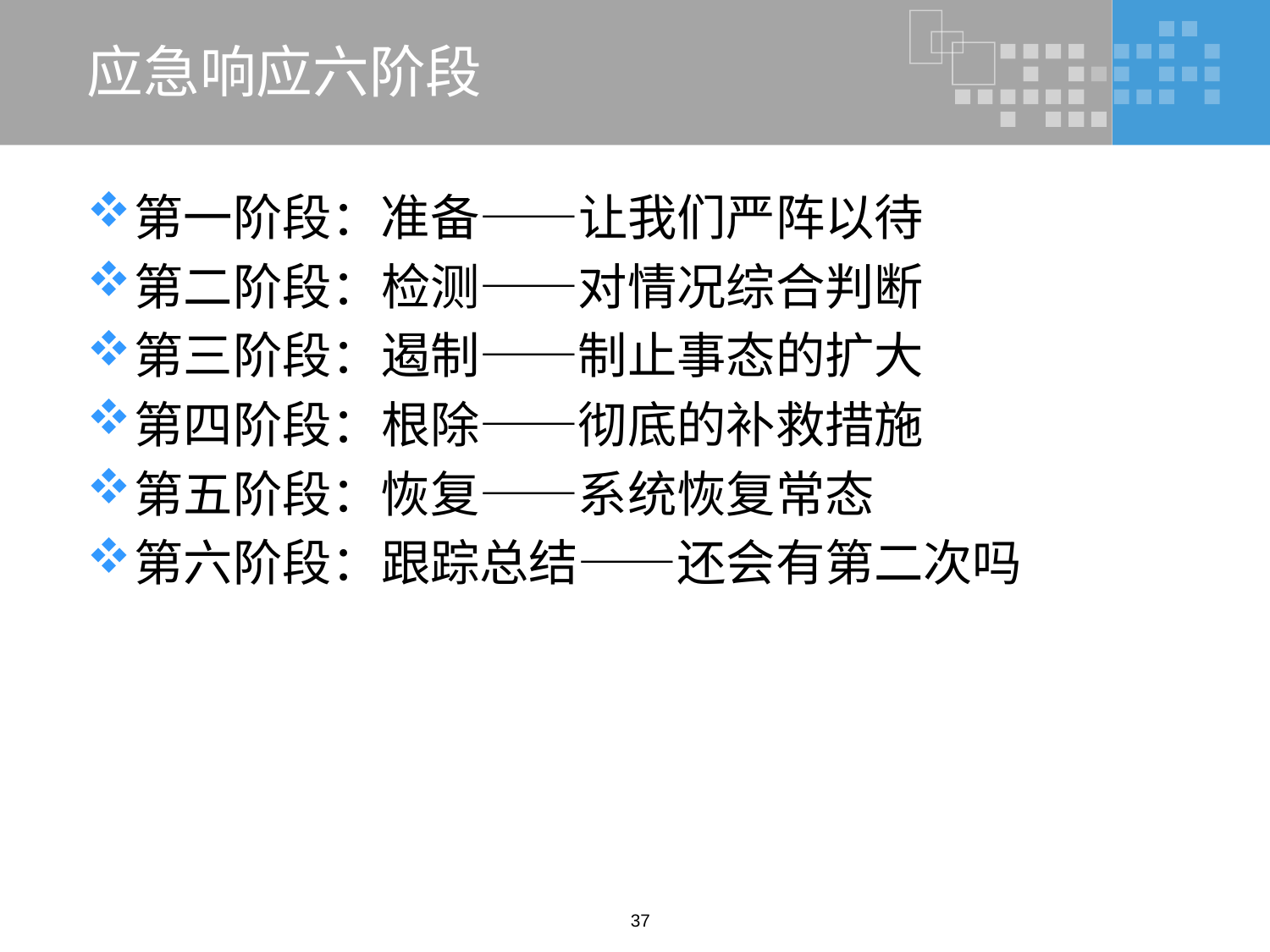

# 应急响应六阶段
第一阶段：准备——让我们严阵以待
第二阶段：检测——对情况综合判断
第三阶段：遏制——制止事态的扩大
第四阶段：根除——彻底的补救措施
第五阶段：恢复——系统恢复常态
第六阶段：跟踪总结——还会有第二次吗

37